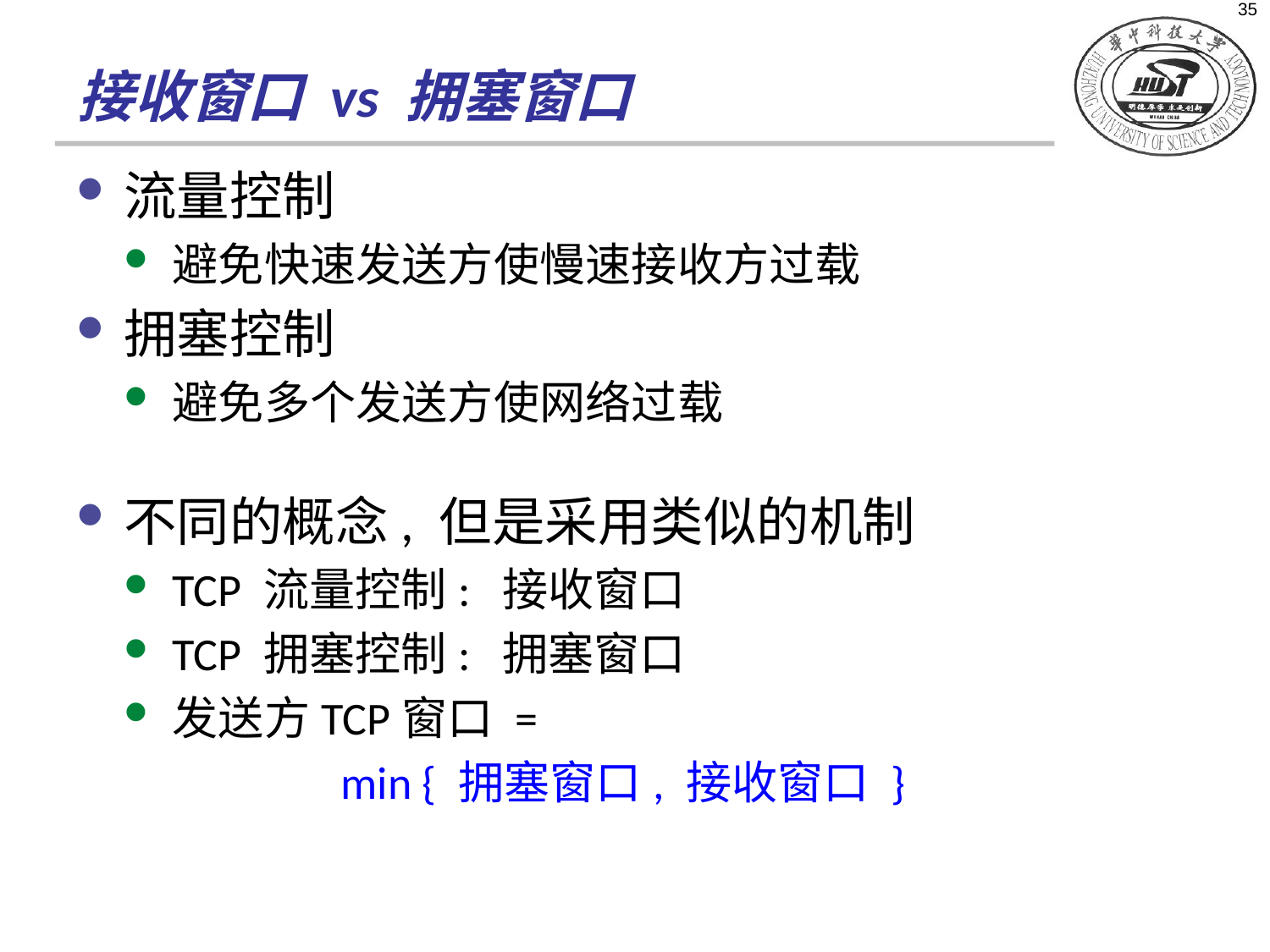

35
# 接收窗口 vs 拥塞窗口
流量控制
避免快速发送方使慢速接收方过载
拥塞控制
避免多个发送方使网络过载

不同的概念, 但是采用类似的机制
TCP 流量控制:  接收窗口
TCP 拥塞控制:  拥塞窗口
发送方TCP窗口 =
		    min { 拥塞窗口, 接收窗口 }